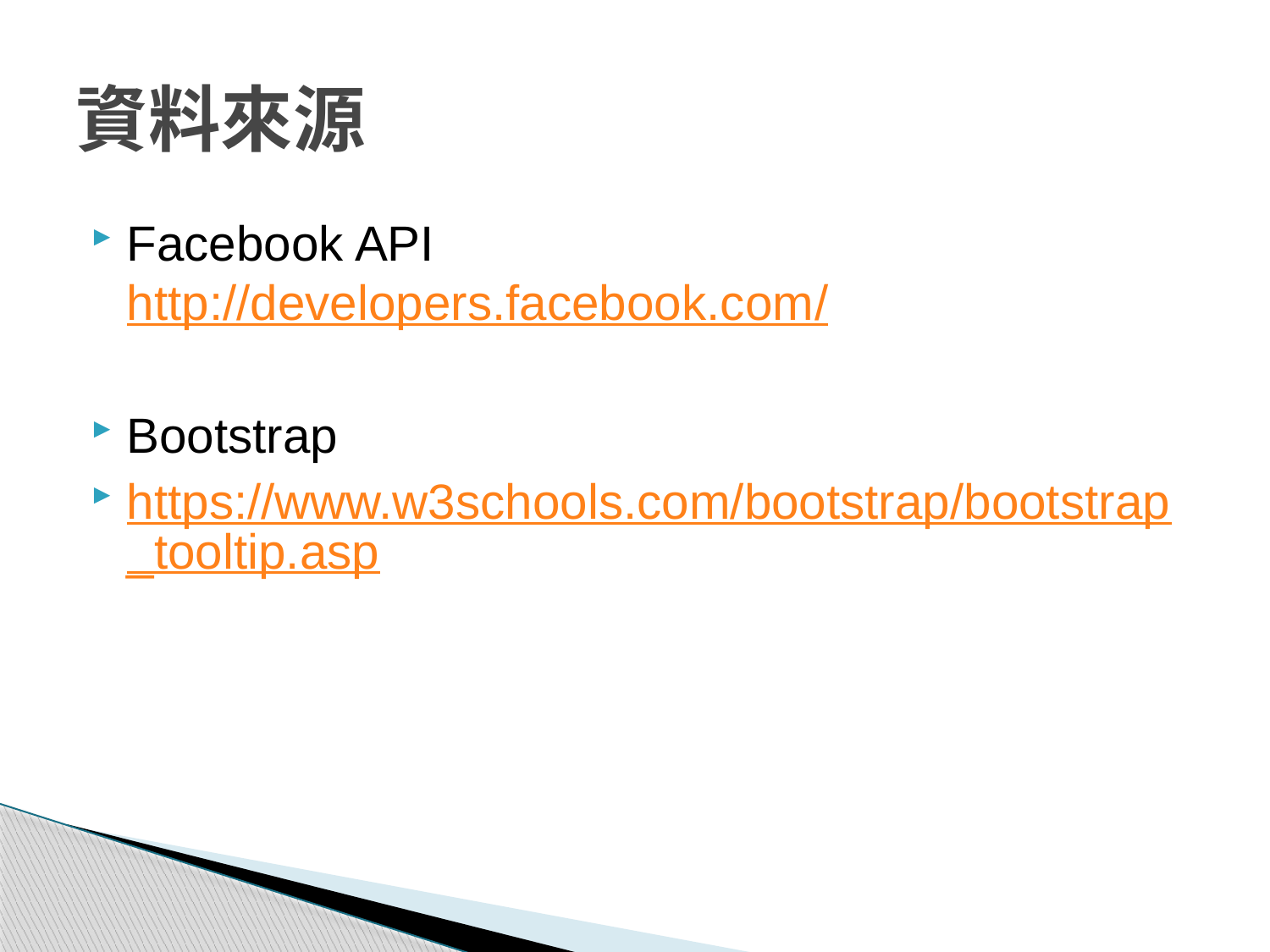

# 資料來源
Facebook API
http://developers.facebook.com/

Bootstrap
https://www.w3schools.com/bootstrap/bootstrap_tooltip.asp